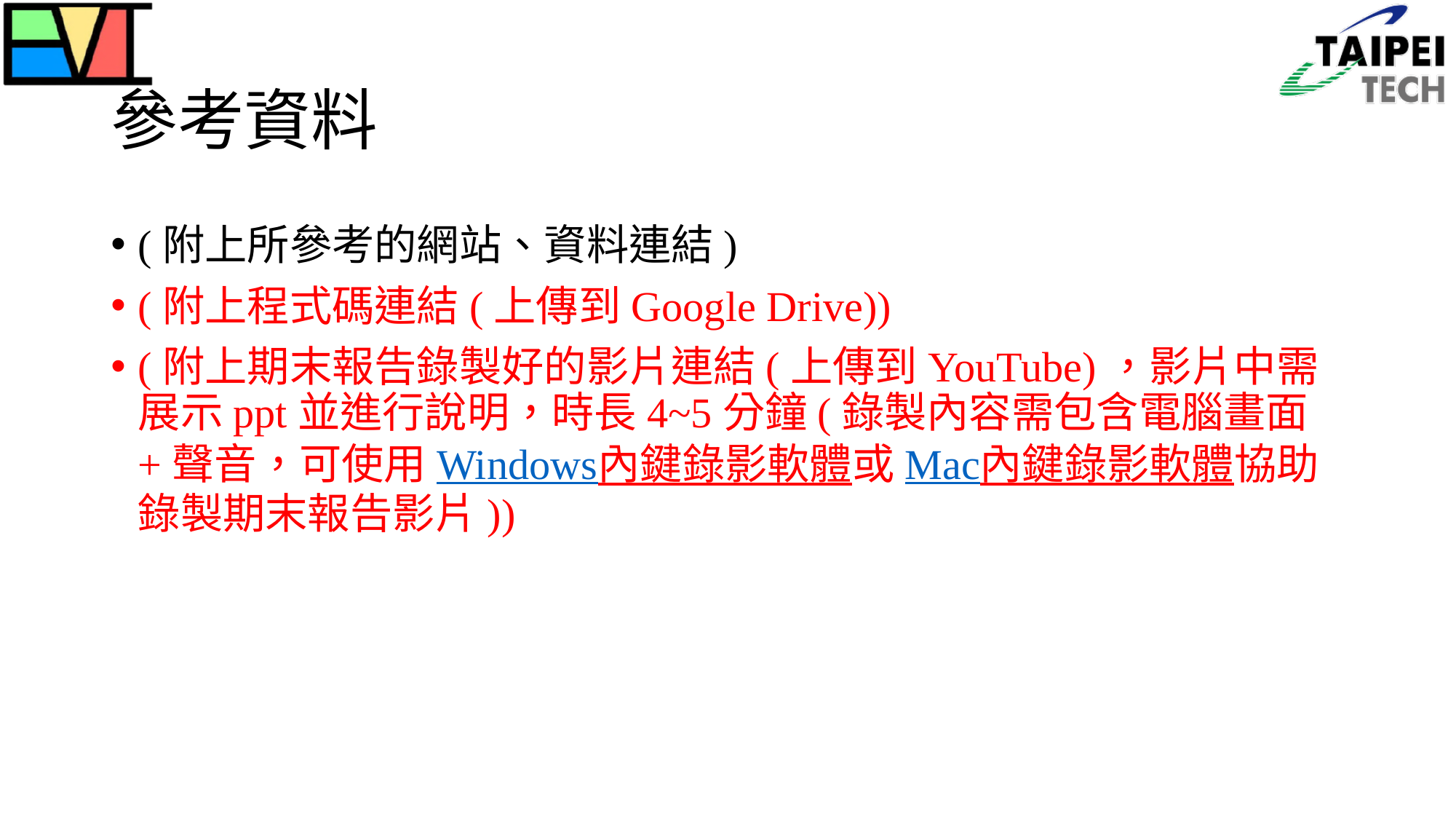

# 參考資料
(附上所參考的網站、資料連結)
(附上程式碼連結(上傳到Google Drive))
(附上期末報告錄製好的影片連結(上傳到YouTube)，影片中需展示ppt並進行說明，時長4~5分鐘(錄製內容需包含電腦畫面+聲音，可使用Windows內鍵錄影軟體或Mac內鍵錄影軟體協助錄製期末報告影片))